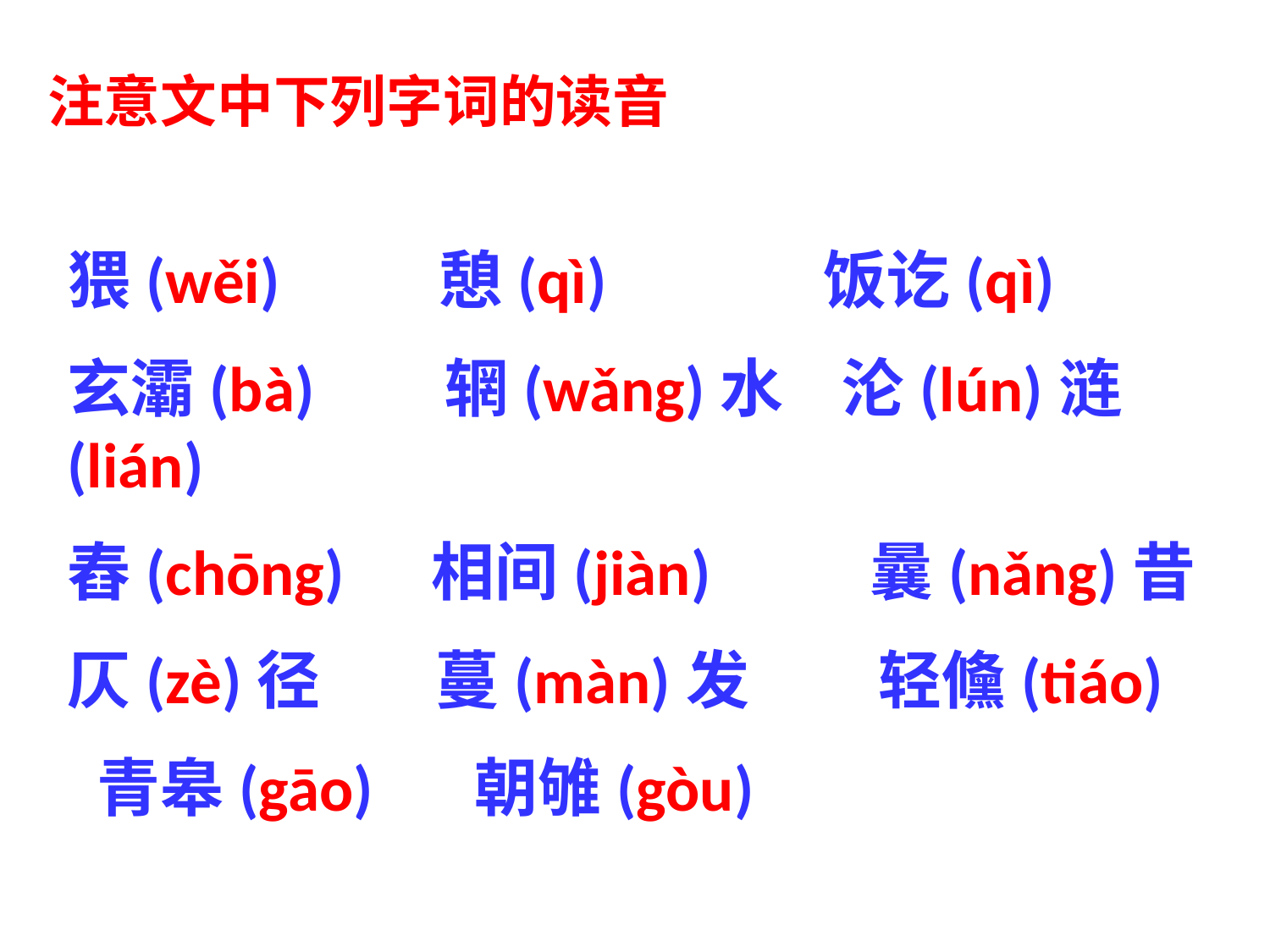

注意文中下列字词的读音

猥(wěi)          憩(qì)              饭讫(qì)
玄灞(bà)        辋(wǎng)水    沦(lún)涟(lián)
舂(chōng)     相间(jiàn)          曩(nǎng)昔
仄(zè)径        蔓(màn)发         轻儵(tiáo)
 青皋(gāo)      朝雊(gòu)